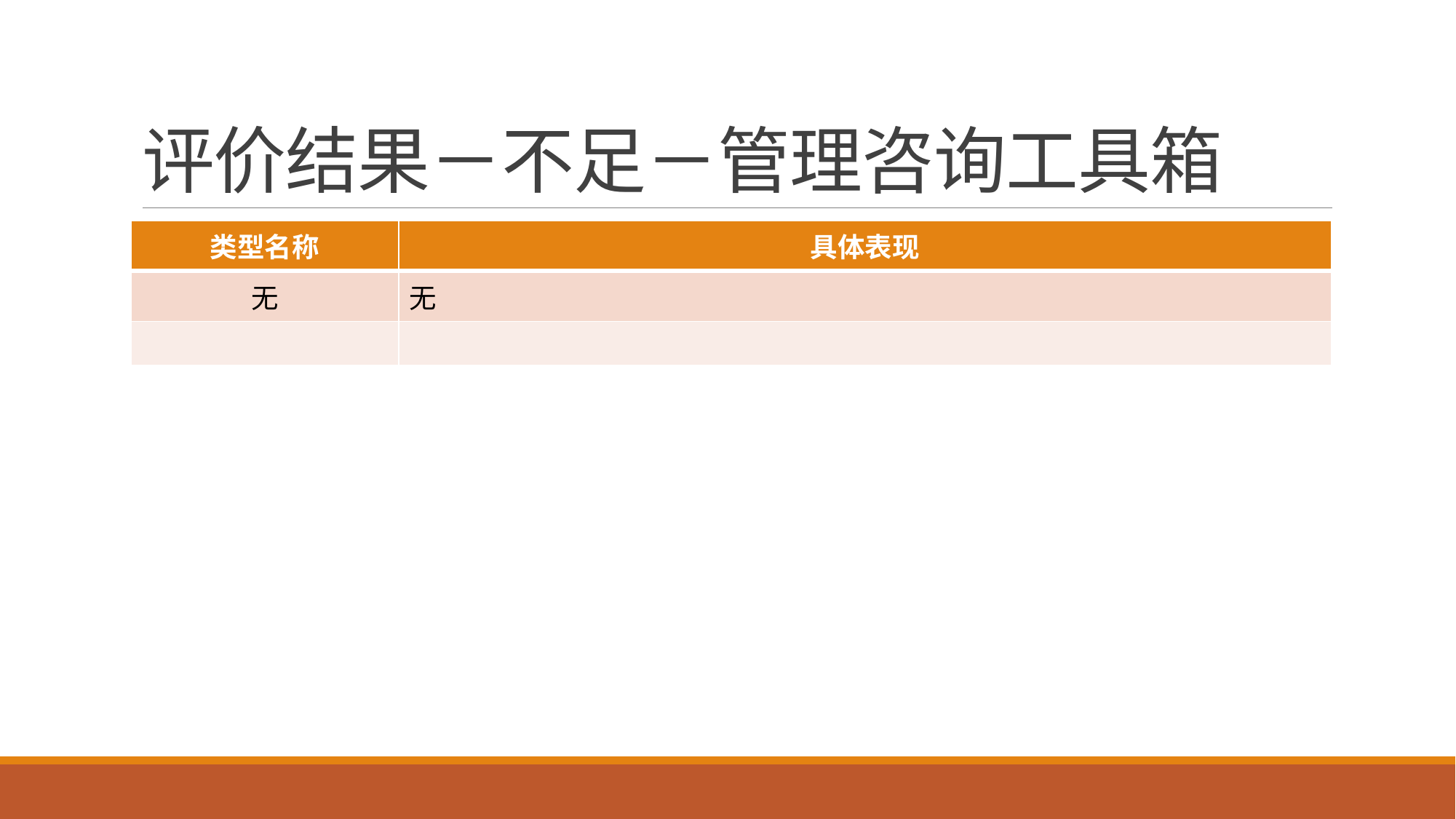

# 评价结果－不足－管理咨询工具箱
| 类型名称 | 具体表现 |
| --- | --- |
| 无 | 无 |
|  |  |